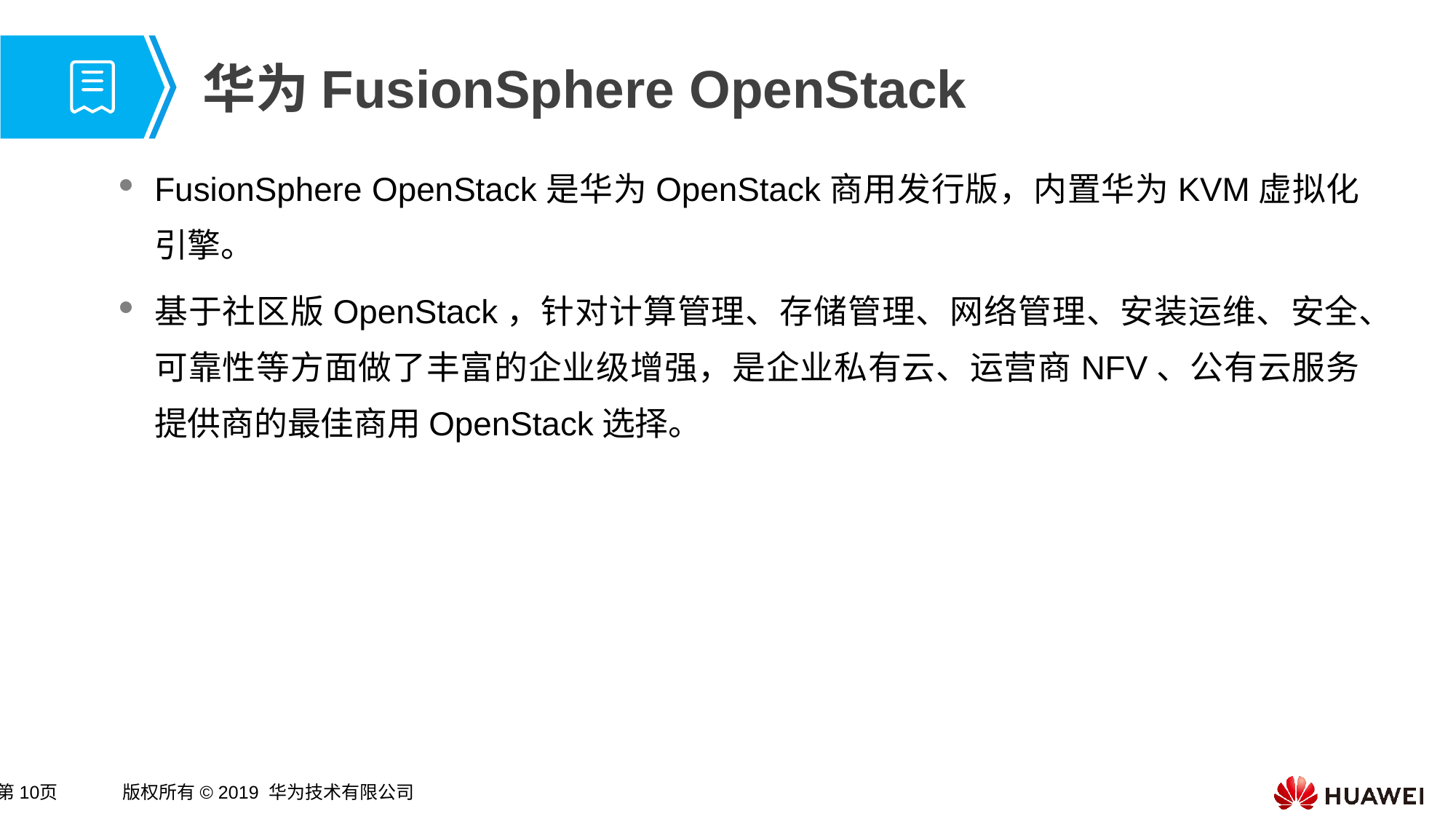

# 华为FusionSphere OpenStack
FusionSphere OpenStack是华为OpenStack商用发行版，内置华为KVM虚拟化引擎。
基于社区版OpenStack，针对计算管理、存储管理、网络管理、安装运维、安全、可靠性等方面做了丰富的企业级增强，是企业私有云、运营商NFV、公有云服务提供商的最佳商用OpenStack选择。